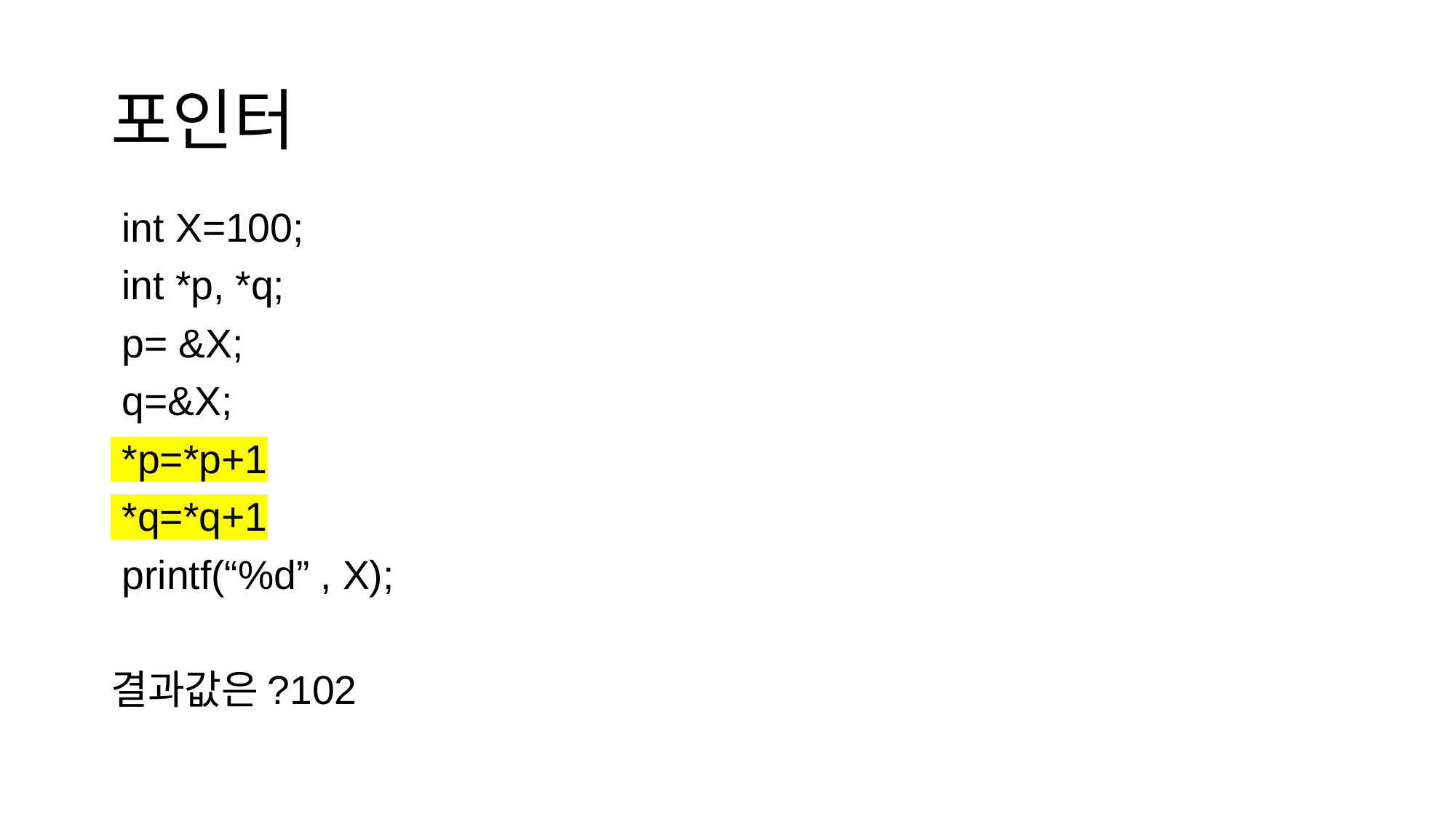

# 포인터
 int X=100;
 int *p, *q;
 p= &X;
 q=&X;
 *p=*p+1
 *q=*q+1
 printf(“%d” , X);

결과값은?102